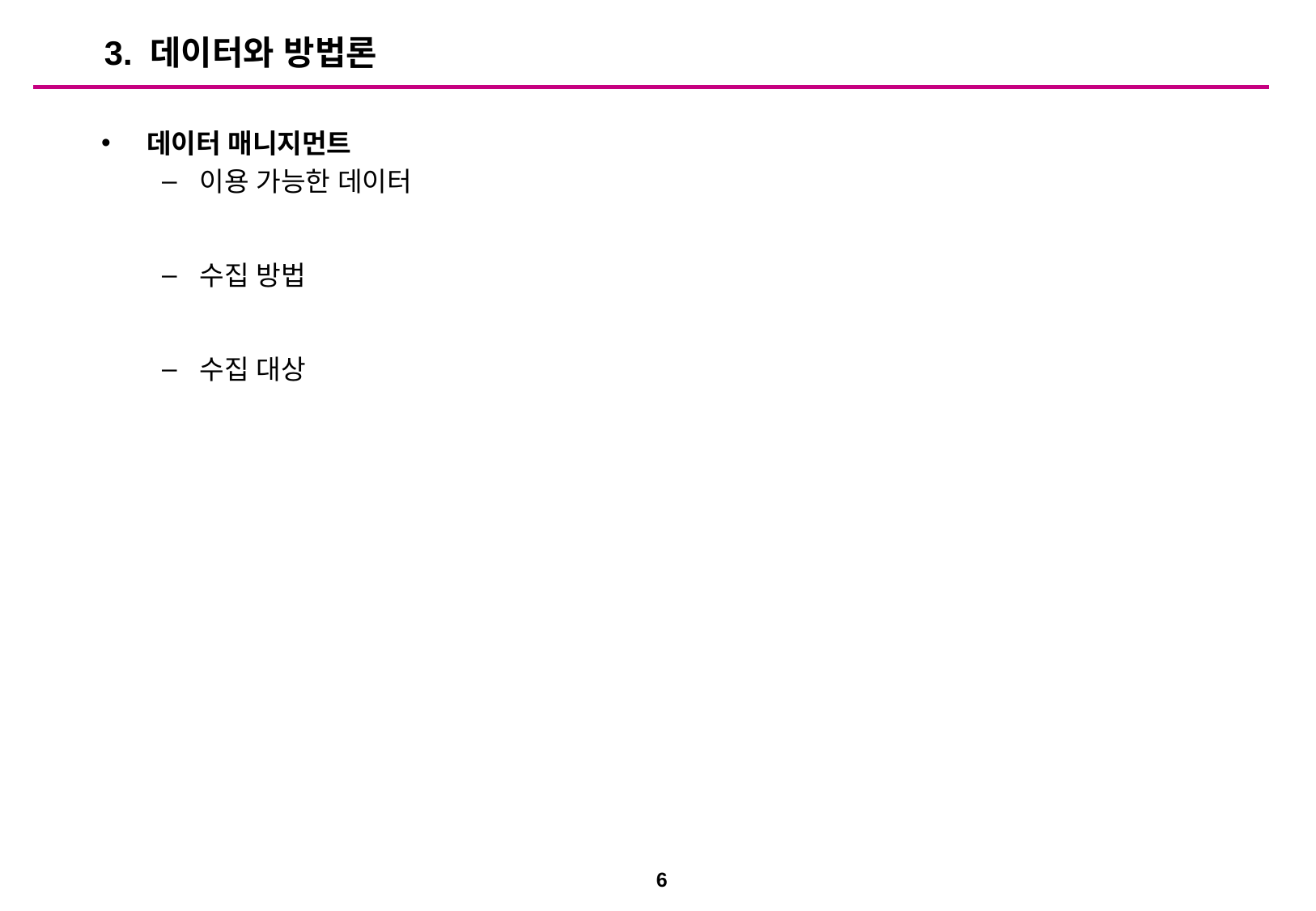

3. 데이터와 방법론
데이터 매니지먼트
이용 가능한 데이터

수집 방법

수집 대상
6